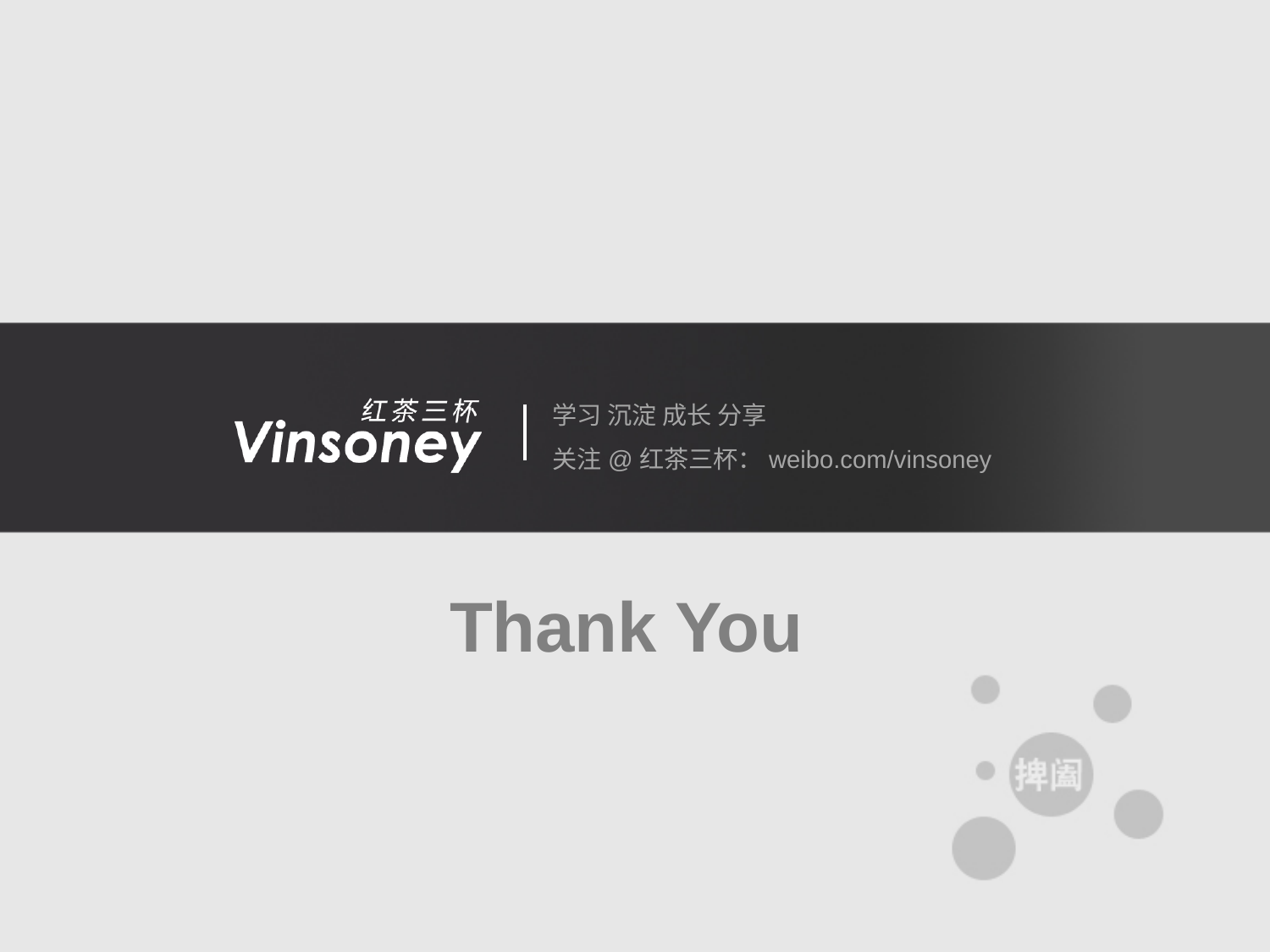

学习 沉淀 成长 分享
关注@红茶三杯：weibo.com/vinsoney
Thank You